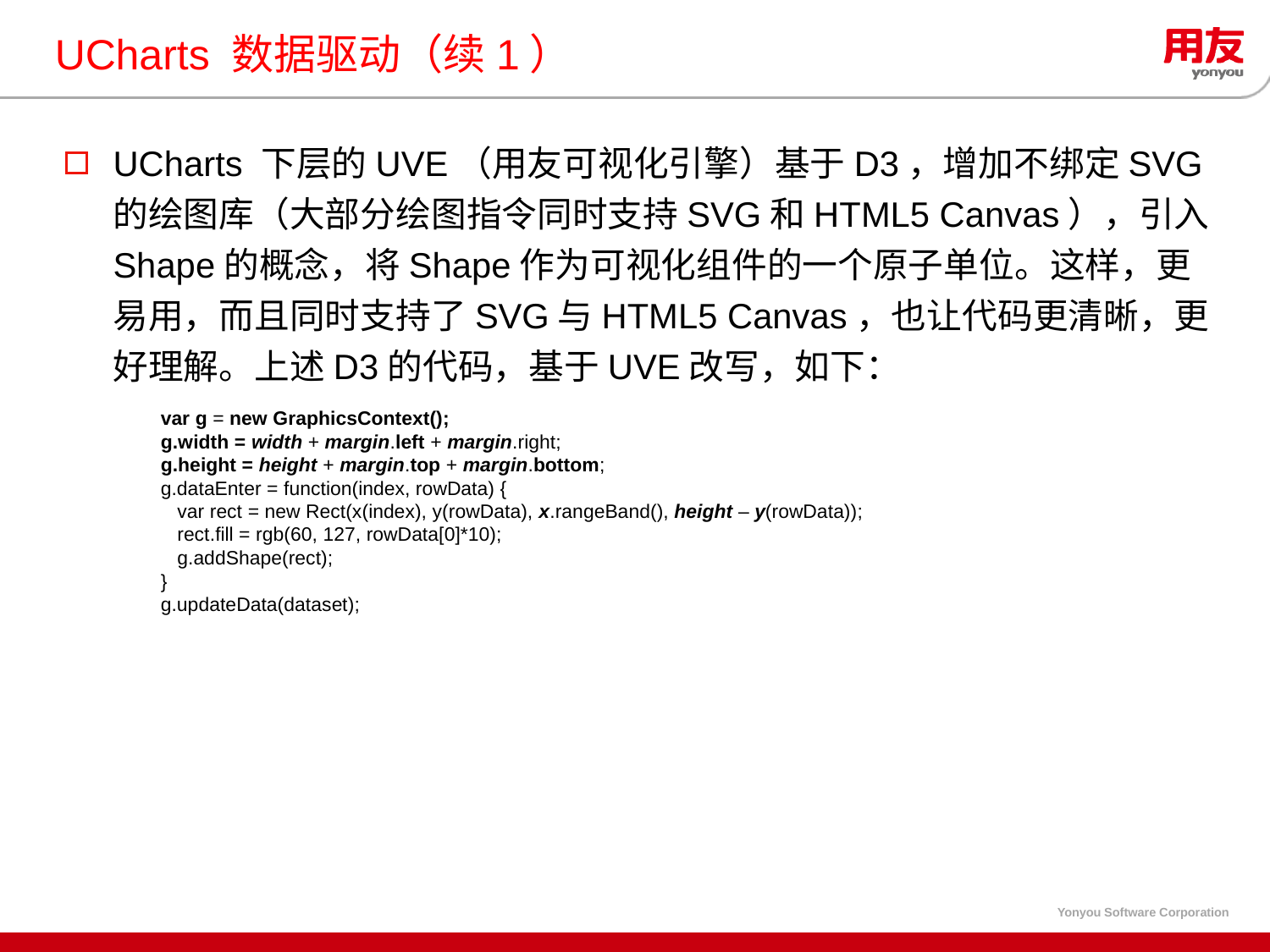

# UCharts 数据驱动（续1）
UCharts 下层的UVE（用友可视化引擎）基于D3，增加不绑定SVG的绘图库（大部分绘图指令同时支持SVG和HTML5 Canvas），引入Shape的概念，将Shape作为可视化组件的一个原子单位。这样，更易用，而且同时支持了SVG与HTML5 Canvas，也让代码更清晰，更好理解。上述D3的代码，基于UVE改写，如下：
var g = new GraphicsContext();
g.width = width + margin.left + margin.right;
g.height = height + margin.top + margin.bottom;
g.dataEnter = function(index, rowData) {
   var rect = new Rect(x(index), y(rowData), x.rangeBand(), height – y(rowData));
   rect.fill = rgb(60, 127, rowData[0]*10);
   g.addShape(rect);
}
g.updateData(dataset);